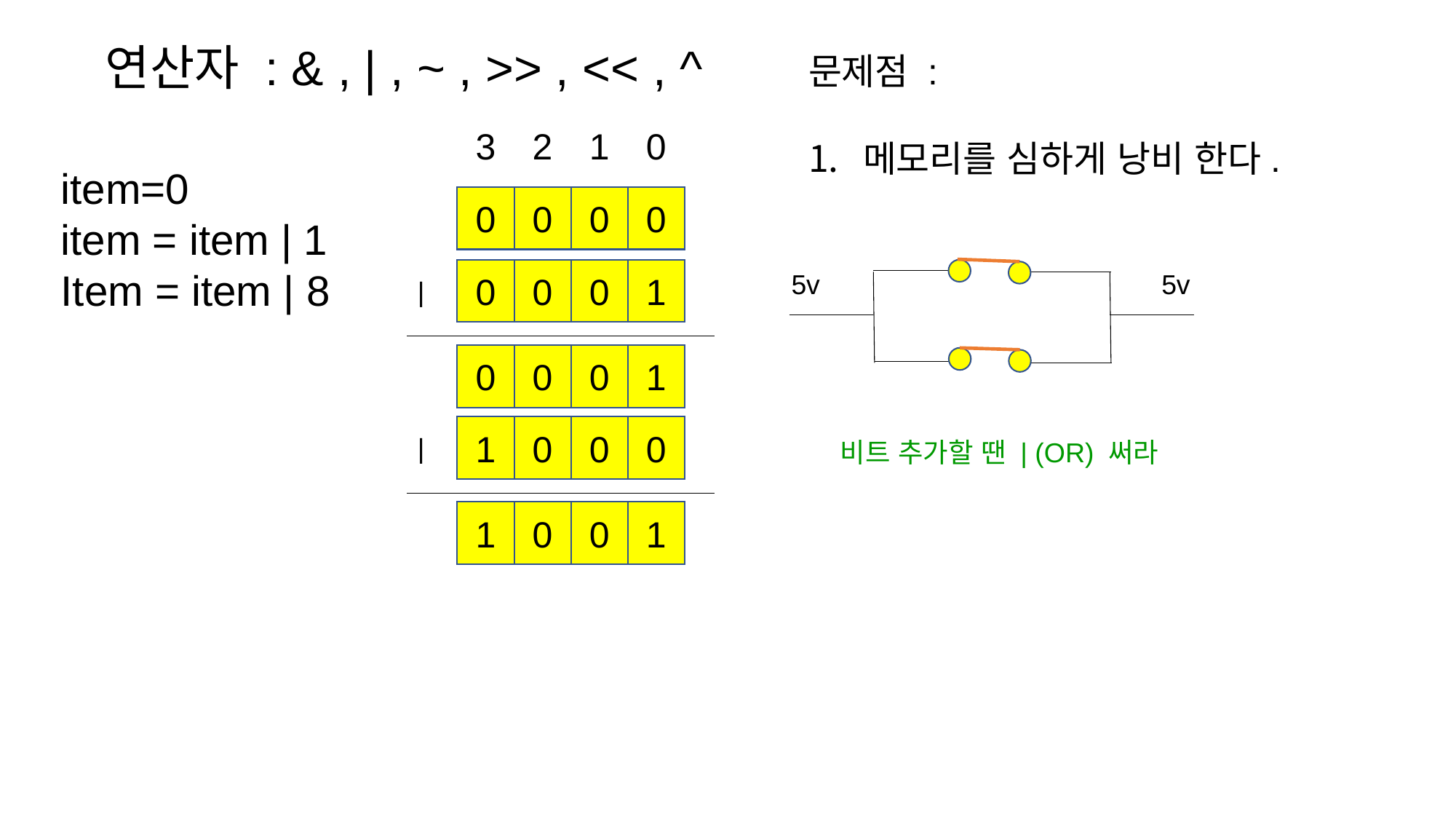

연산자 : & , | , ~ , >> , << , ^
문제점 :

메모리를 심하게 낭비 한다.
3
2
1
0
item=0
item = item | 1
Item = item | 8
0
0
0
0
0
0
0
1

5v

5v
|
0
0
0
1

1
0
0
0
|
비트 추가할 땐 | (OR) 써라
1
0
0
1